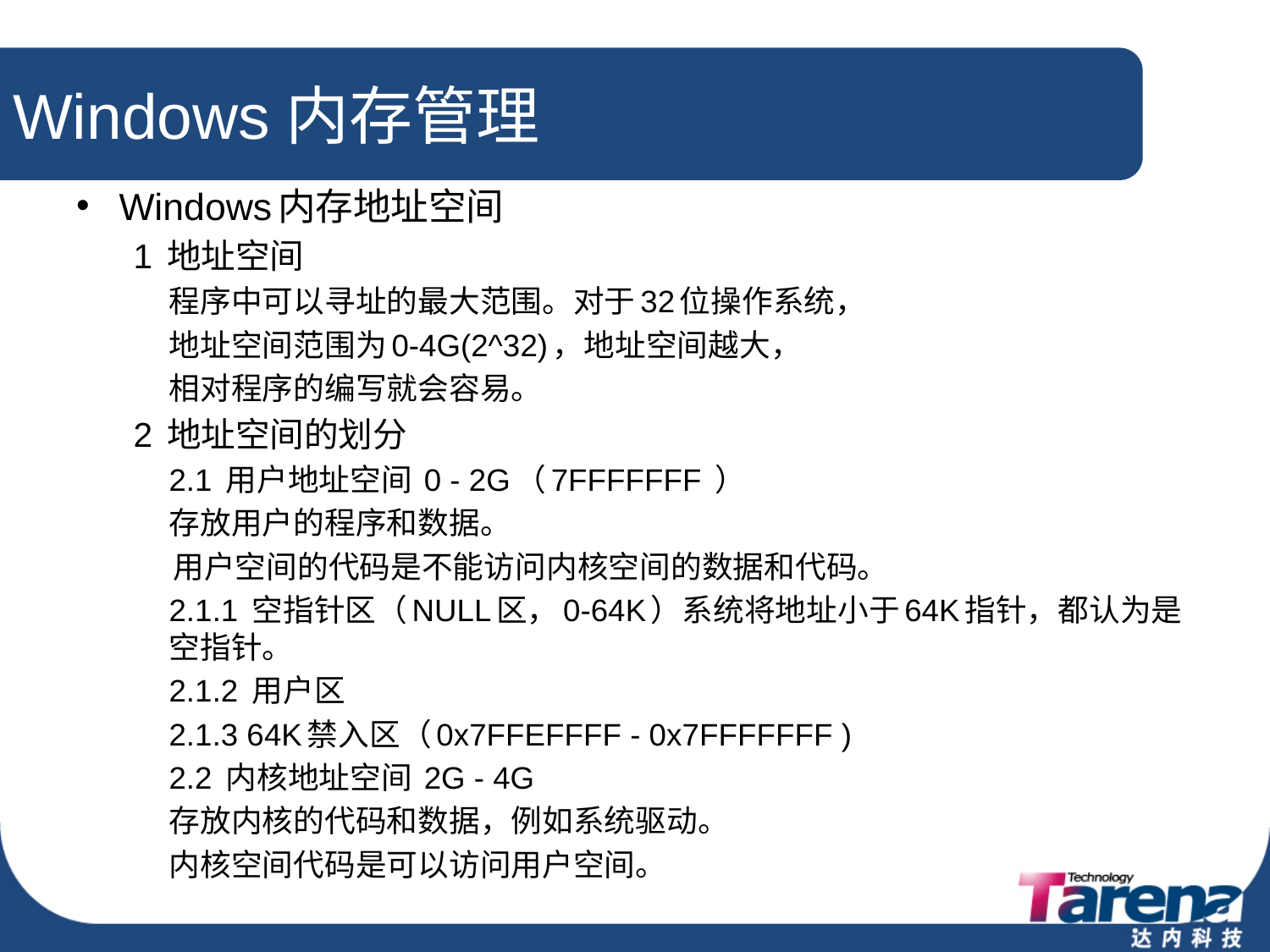

# Windows内存管理
Windows内存地址空间
1 地址空间
	程序中可以寻址的最大范围。对于32位操作系统，
	地址空间范围为0-4G(2^32)，地址空间越大，
	相对程序的编写就会容易。
2 地址空间的划分
	2.1 用户地址空间 0 - 2G（7FFFFFFF ）
	存放用户的程序和数据。
     用户空间的代码是不能访问内核空间的数据和代码。
	2.1.1 空指针区（NULL区，0-64K）系统将地址小于64K指针，都认为是空指针。
	2.1.2 用户区
	2.1.3 64K禁入区（0x7FFEFFFF - 0x7FFFFFFF )
	2.2 内核地址空间 2G - 4G
	存放内核的代码和数据，例如系统驱动。
	内核空间代码是可以访问用户空间。